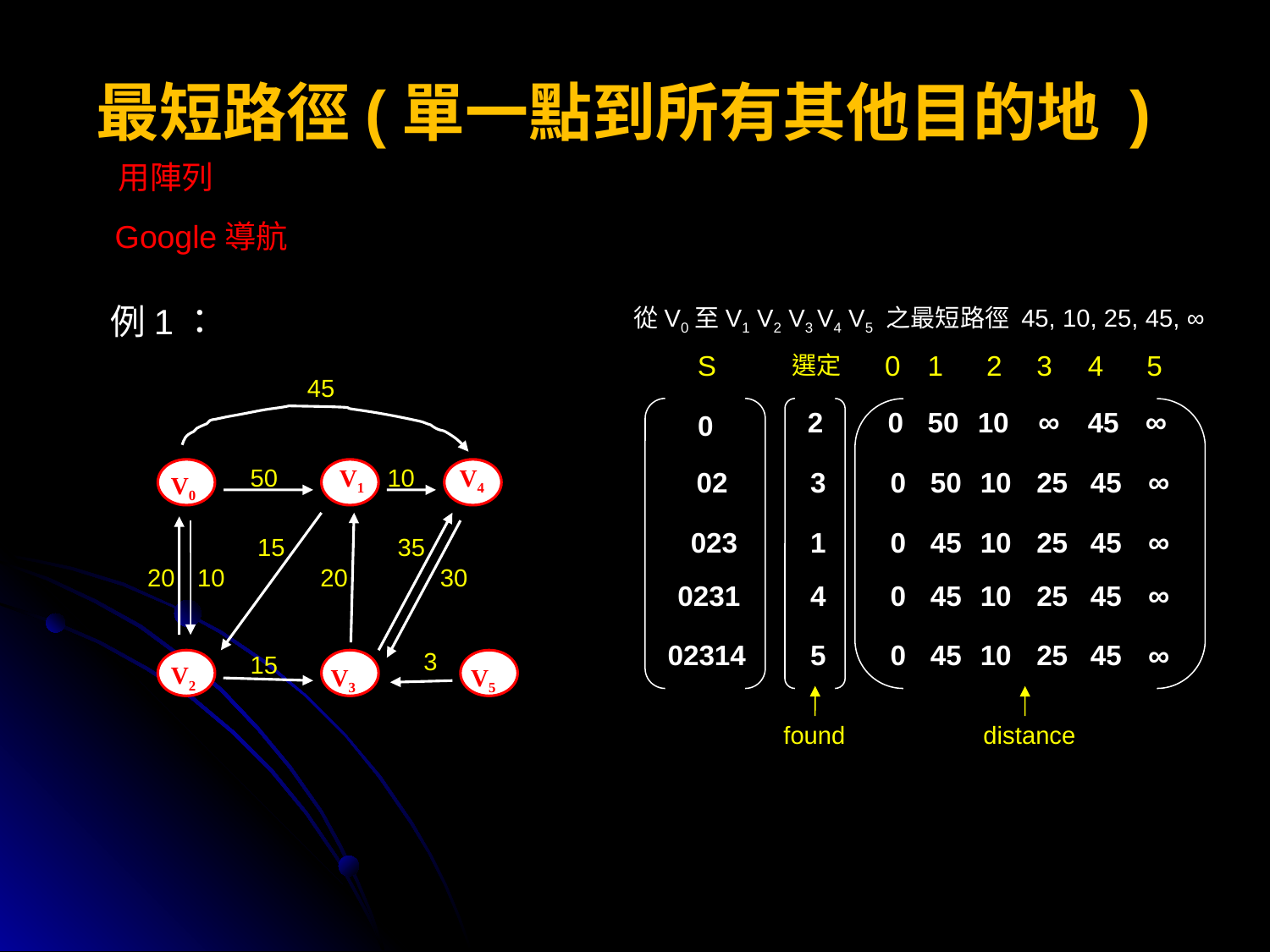

最短路徑(單一點到所有其他目的地 )
用陣列
Google導航
例1：
從V0至V1 V2 V3 V4 V5 之最短路徑 45, 10, 25, 45, ∞
選定
S
0
1
2
3
4
5
45

50
V1
10
V4
V0
15
35
20
10
20
30
15
V2
V3
V5
∞
25
25
25
25
∞
∞
∞
∞
∞
0
0
0
0
0
50
50
45
45
45
10
10
10
10
10
45
45
45
45
45

02
023
0231
02314

2
3
1
4
5
0
3

found
distance